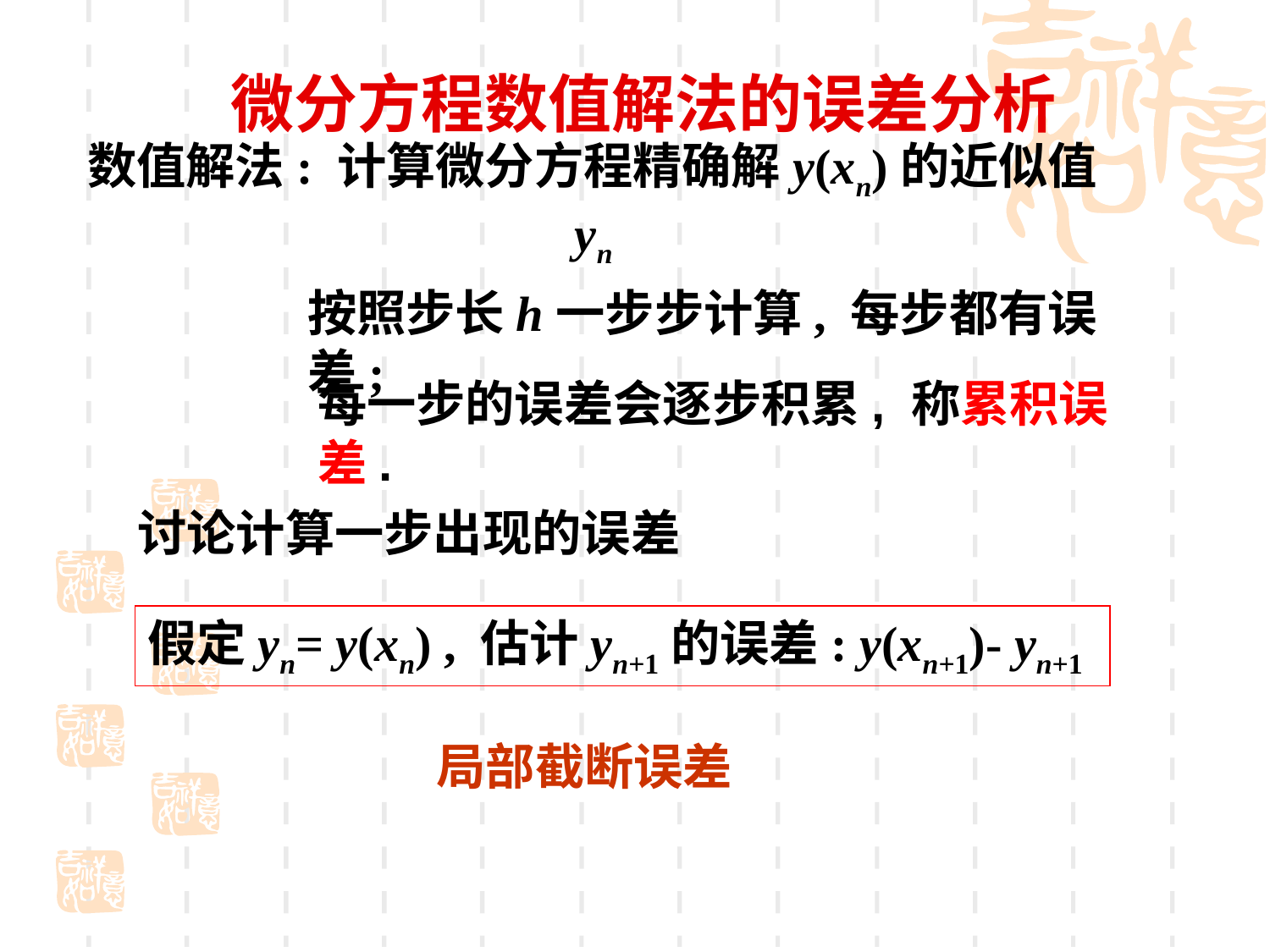

微分方程数值解法的误差分析
数值解法: 计算微分方程精确解y(xn)的近似值yn
按照步长h一步步计算, 每步都有误差;
每一步的误差会逐步积累, 称累积误差.
讨论计算一步出现的误差
假定yn= y(xn) , 估计yn+1的误差: y(xn+1)- yn+1
局部截断误差